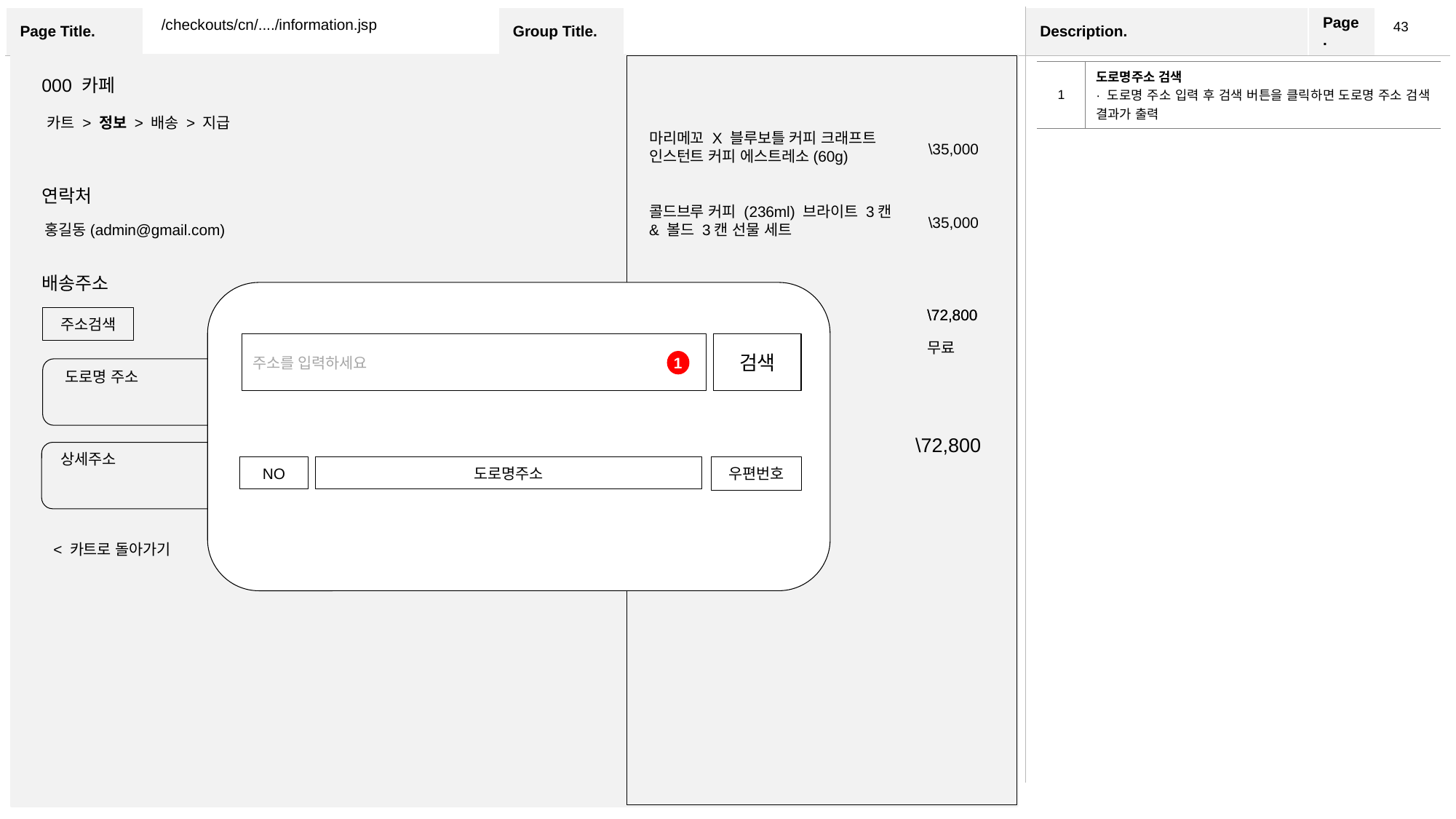

/checkouts/cn/..../information.jsp
43

| 1 | 도로명주소 검색 · 도로명 주소 입력 후 검색 버튼을 클릭하면 도로명 주소 검색 결과가 출력 |
| --- | --- |
000 카페
카트 > 정보 > 배송 > 지급
마리메꼬 X 블루보틀 커피 크래프트
인스턴트 커피 에스트레소(60g)
\35,000
연락처
콜드브루 커피 (236ml) 브라이트 3캔& 볼드 3캔 선물 세트
\35,000
홍길동(admin@gmail.com)
배송주소

소계 · 2개 품목
소계 · 2개 품목
\72,800
\72,800
주소검색
배송
무료
주소를 입력하세요
검색
1

도로명 주소
총계
\72,800

상세주소
NO
도로명주소
우편번호
배송 계속하기
< 카트로 돌아가기